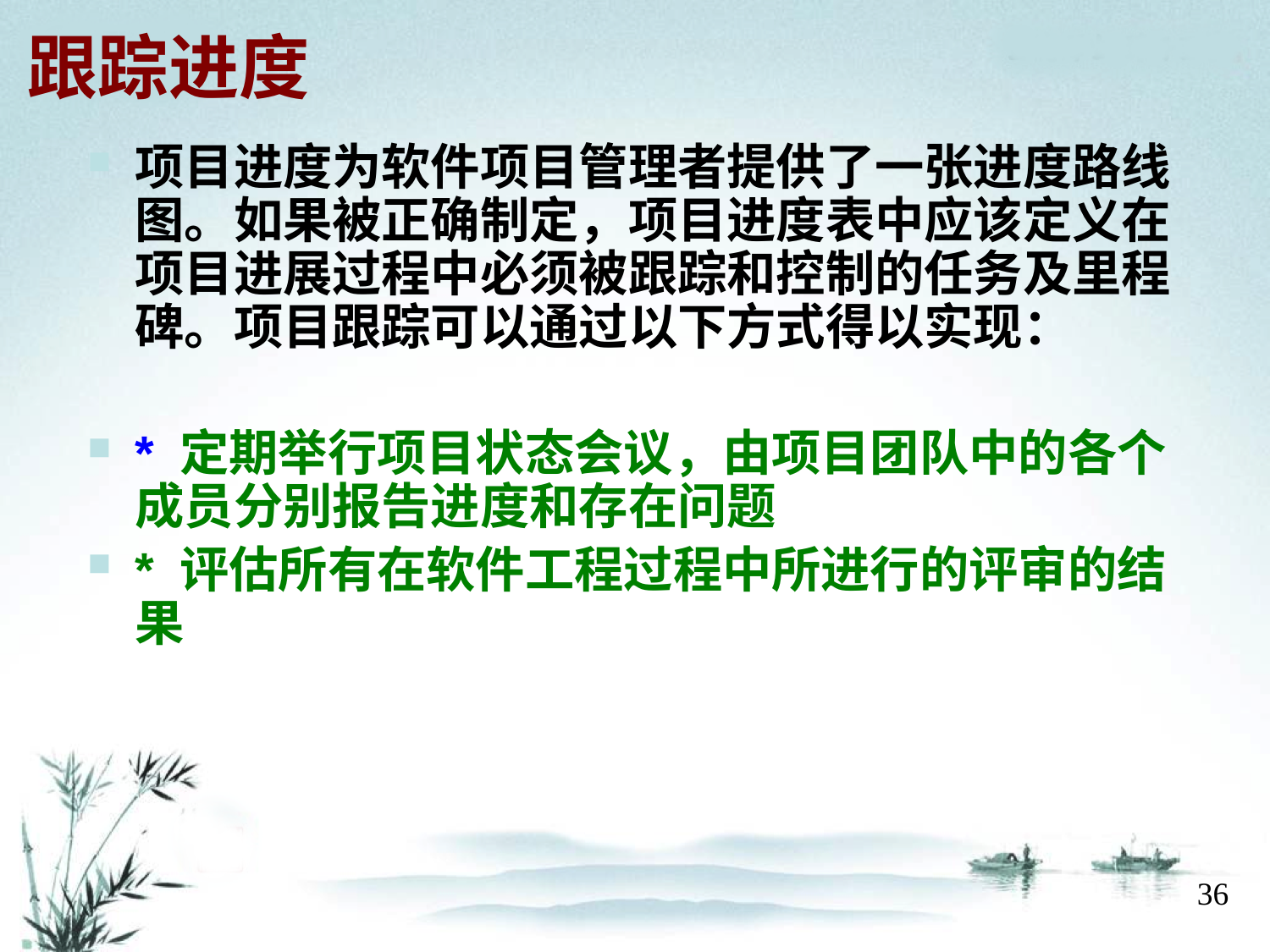

# 跟踪进度
项目进度为软件项目管理者提供了一张进度路线图。如果被正确制定，项目进度表中应该定义在项目进展过程中必须被跟踪和控制的任务及里程碑。项目跟踪可以通过以下方式得以实现：

* 定期举行项目状态会议，由项目团队中的各个成员分别报告进度和存在问题
* 评估所有在软件工程过程中所进行的评审的结果
36